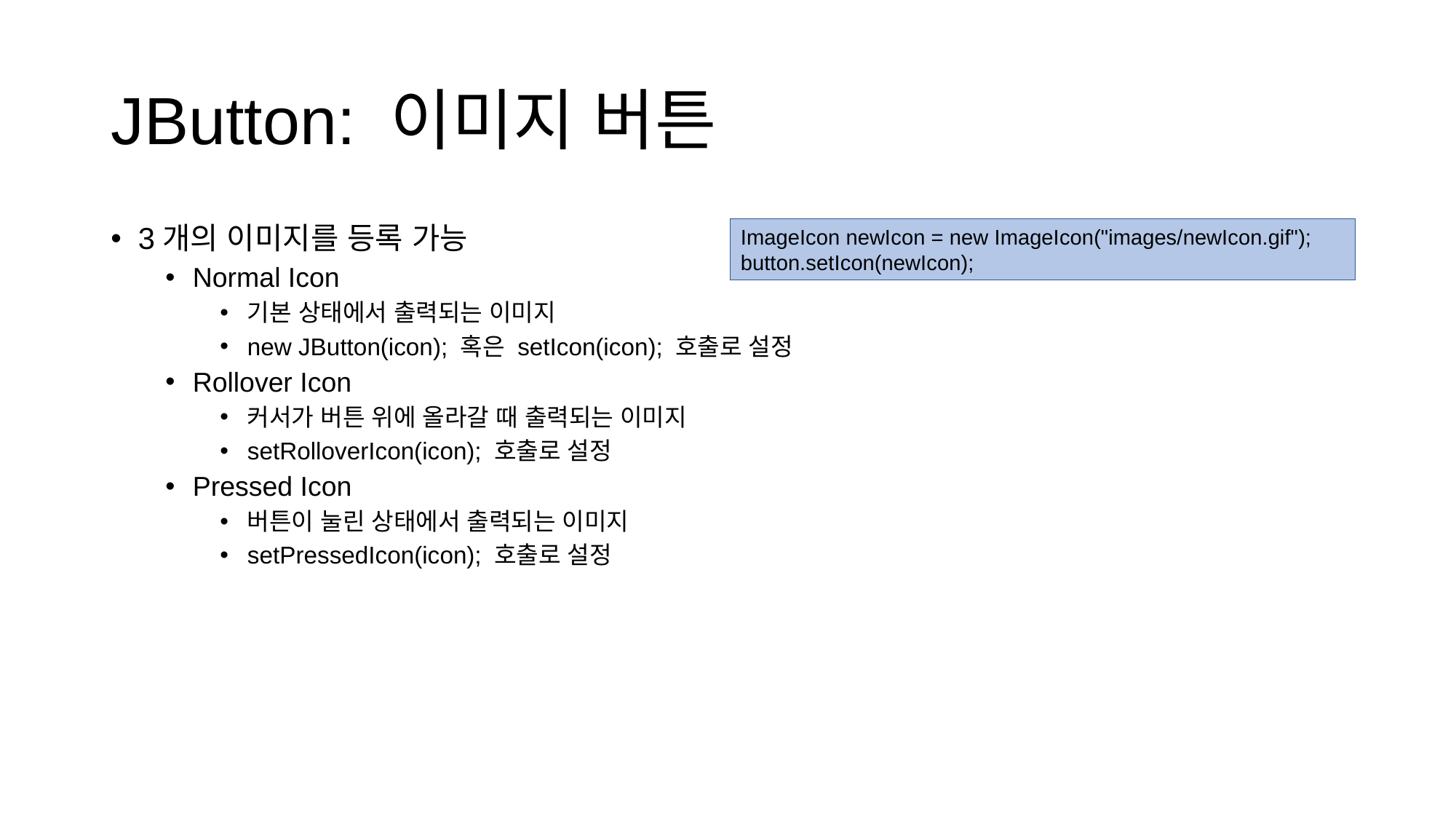

# JButton: 이미지 버튼
3개의 이미지를 등록 가능
Normal Icon
기본 상태에서 출력되는 이미지
new JButton(icon); 혹은 setIcon(icon); 호출로 설정
Rollover Icon
커서가 버튼 위에 올라갈 때 출력되는 이미지
setRolloverIcon(icon); 호출로 설정
Pressed Icon
버튼이 눌린 상태에서 출력되는 이미지
setPressedIcon(icon); 호출로 설정

ImageIcon newIcon = new ImageIcon("images/newIcon.gif");
button.setIcon(newIcon);